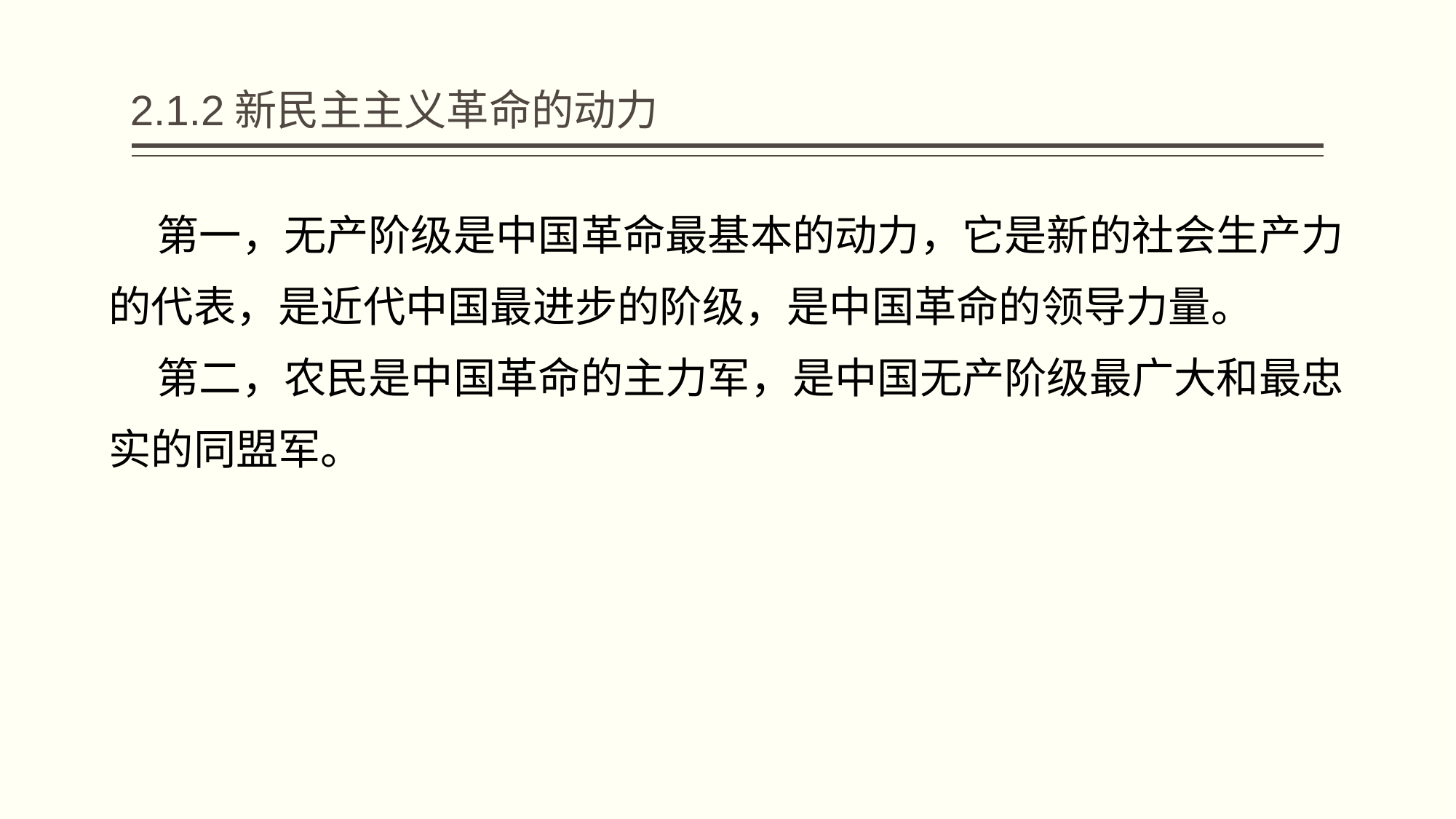

# 2.1.2新民主主义革命的动力
    第一，无产阶级是中国革命最基本的动力，它是新的社会生产力的代表，是近代中国最进步的阶级，是中国革命的领导力量。
    第二，农民是中国革命的主力军，是中国无产阶级最广大和最忠实的同盟军。